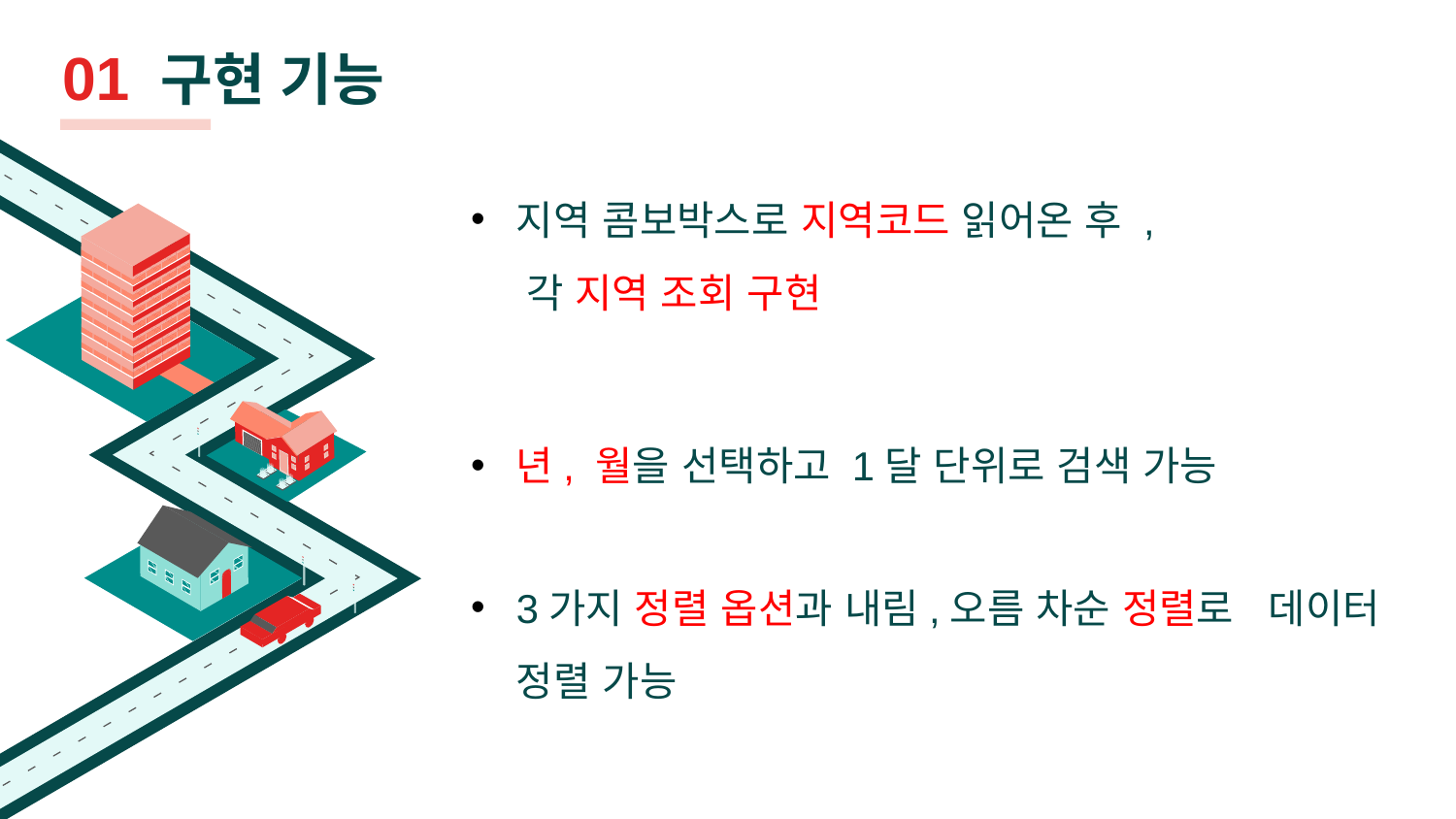

# 01 구현 기능

지역 콤보박스로 지역코드 읽어온 후 ,
    각 지역 조회 구현
년, 월을 선택하고 1달 단위로 검색 가능
3가지 정렬 옵션과 내림,오름 차순 정렬로   데이터 정렬 가능